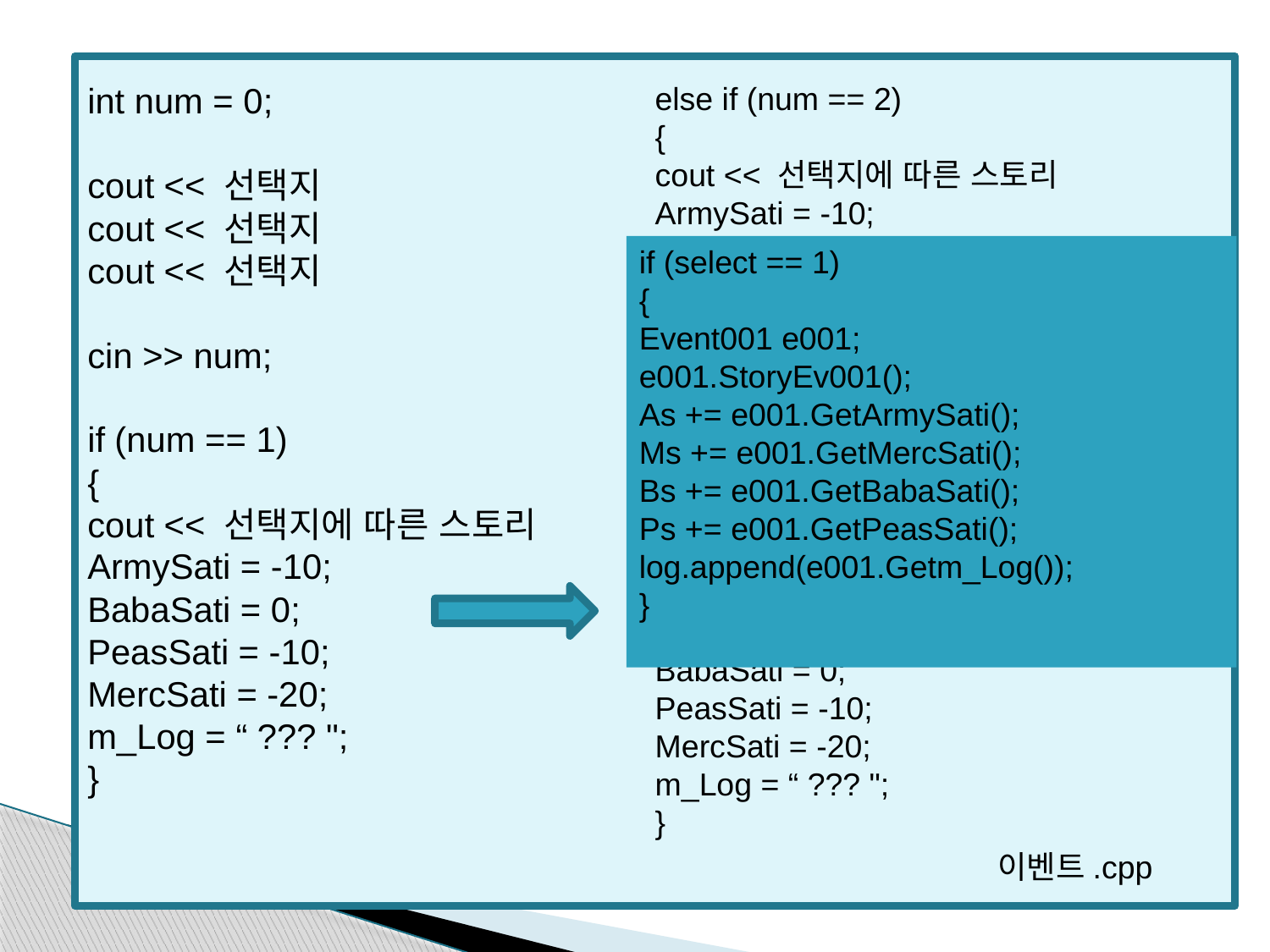

int num = 0;

cout << 선택지
cout << 선택지
cout << 선택지

cin >> num;

if (num == 1)
{
cout << 선택지에 따른 스토리
ArmySati = -10;
BabaSati = 0;
PeasSati = -10;
MercSati = -20;
m_Log = “ ??? ";
}

else if (num == 2)
{
cout << 선택지에 따른 스토리
ArmySati = -10;
BabaSati = 0;
PeasSati = -10;
MercSati = -20;
m_Log = “ ??? ";
}

else if (num == 3)
{
cout << 선택지에 따른 스토리
ArmySati = -10;
BabaSati = 0;
PeasSati = -10;
MercSati = -20;
m_Log = “ ??? ";
}

if (select == 1)
{
Event001 e001;
e001.StoryEv001();
As += e001.GetArmySati();
Ms += e001.GetMercSati();
Bs += e001.GetBabaSati();
Ps += e001.GetPeasSati();
log.append(e001.Getm_Log());
}

이벤트.cpp